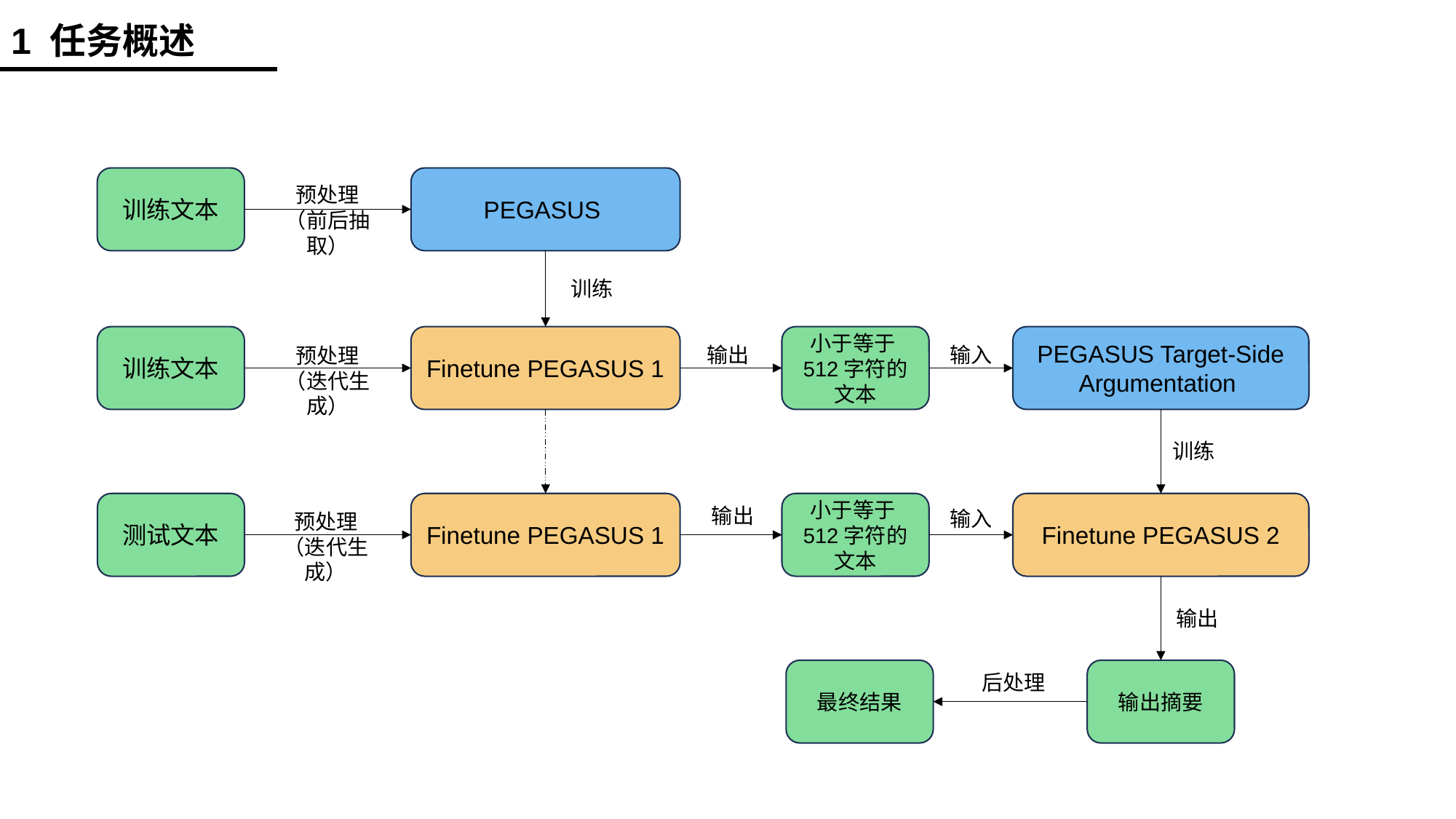

1 任务概述
训练文本
PEGASUS
预处理
（前后抽取）
训练
训练文本
PEGASUS Target-Side Argumentation
Finetune PEGASUS 1
小于等于512字符的文本
输出
输入
预处理
（迭代生成）
训练
测试文本
Finetune PEGASUS 1
小于等于512字符的文本
Finetune PEGASUS 2
输出
输入
预处理
（迭代生成）
输出
最终结果
输出摘要
后处理